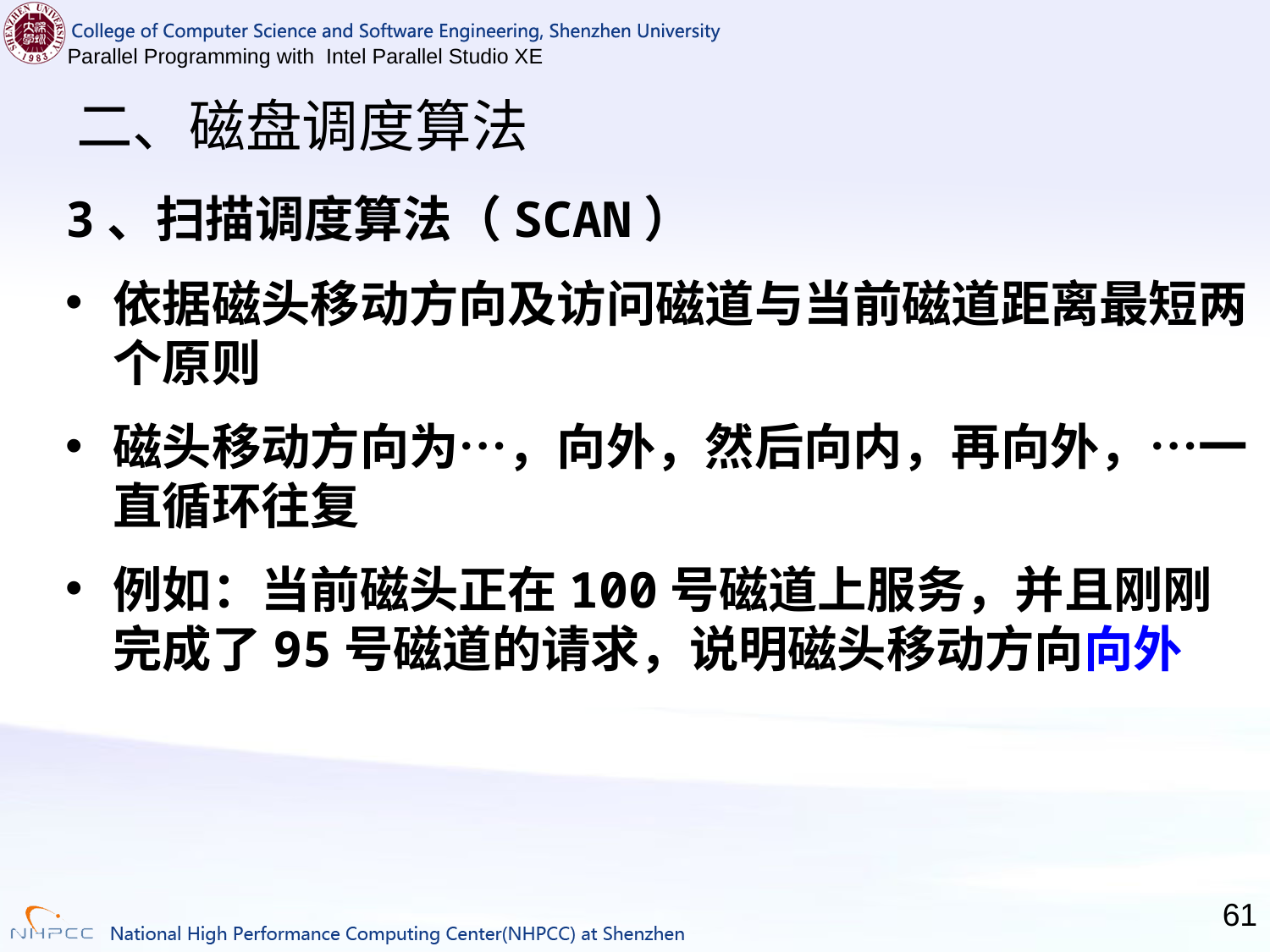

# 二、磁盘调度算法
3、扫描调度算法（SCAN）
依据磁头移动方向及访问磁道与当前磁道距离最短两个原则
磁头移动方向为…，向外，然后向内，再向外，…一直循环往复
例如：当前磁头正在100号磁道上服务，并且刚刚完成了95号磁道的请求，说明磁头移动方向向外
61